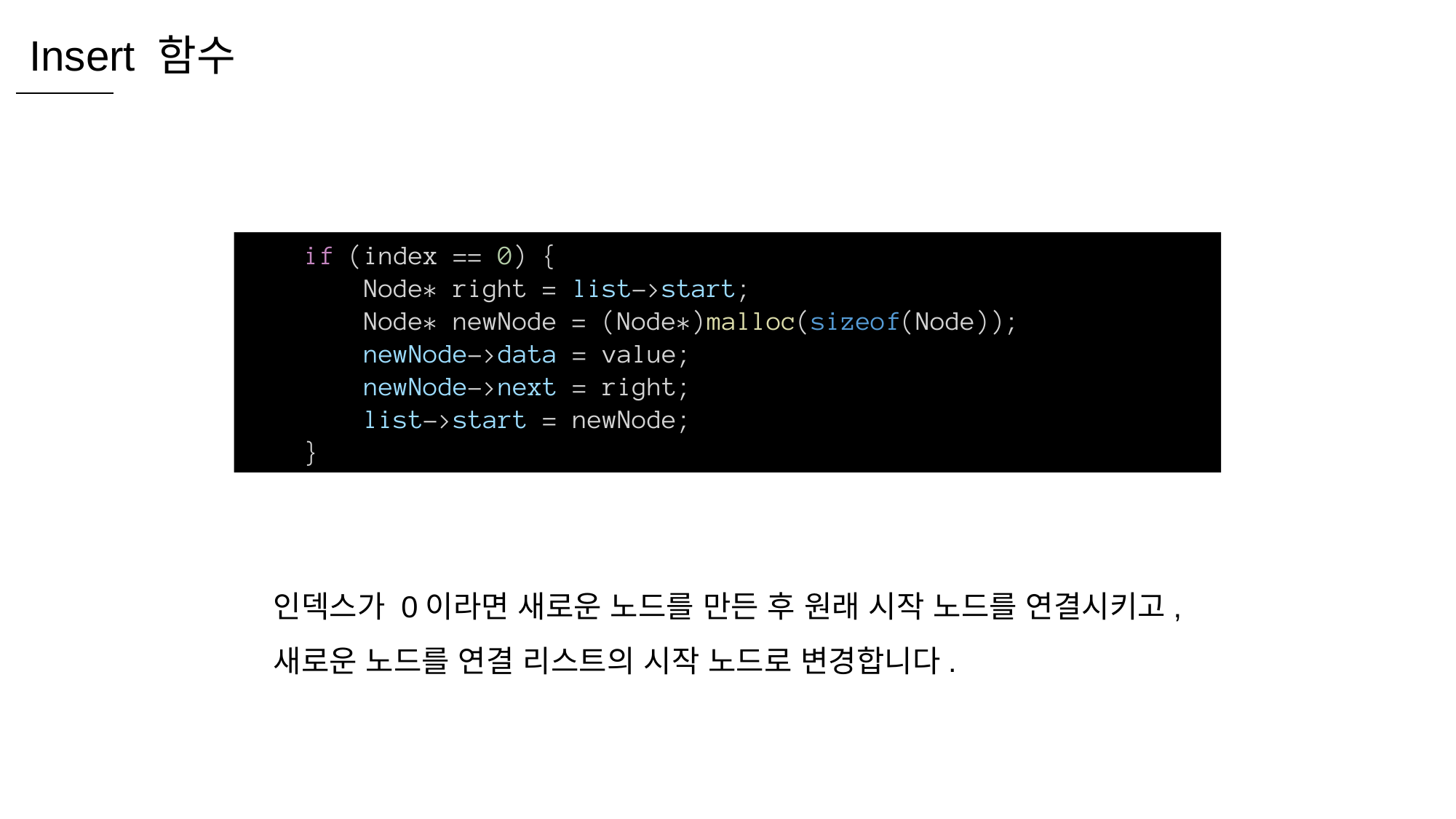

Insert 함수
    if (index == 0) {
        Node* right = list->start;
        Node* newNode = (Node*)malloc(sizeof(Node));
        newNode->data = value;
        newNode->next = right;
        list->start = newNode;
    }
인덱스가 0이라면 새로운 노드를 만든 후 원래 시작 노드를 연결시키고,
새로운 노드를 연결 리스트의 시작 노드로 변경합니다.